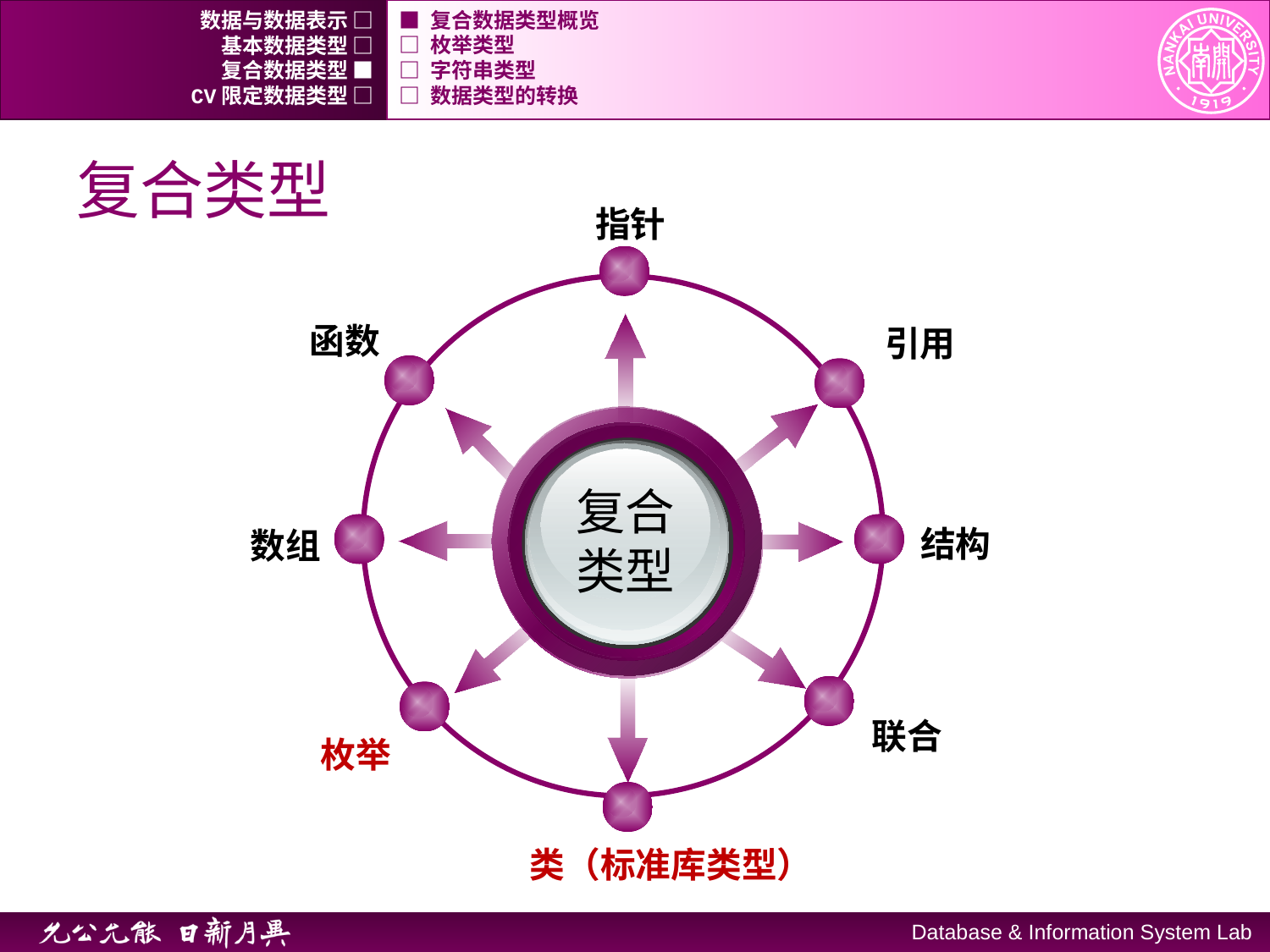

数据与数据表示 □
■ 复合数据类型概览
基本数据类型 □
□ 枚举类型
复合数据类型 ■
□ 字符串类型
CV限定数据类型 □
□ 数据类型的转换
# 复合类型
指针

函数
引用

复合
类型

结构
数组

联合
枚举

类（标准库类型）